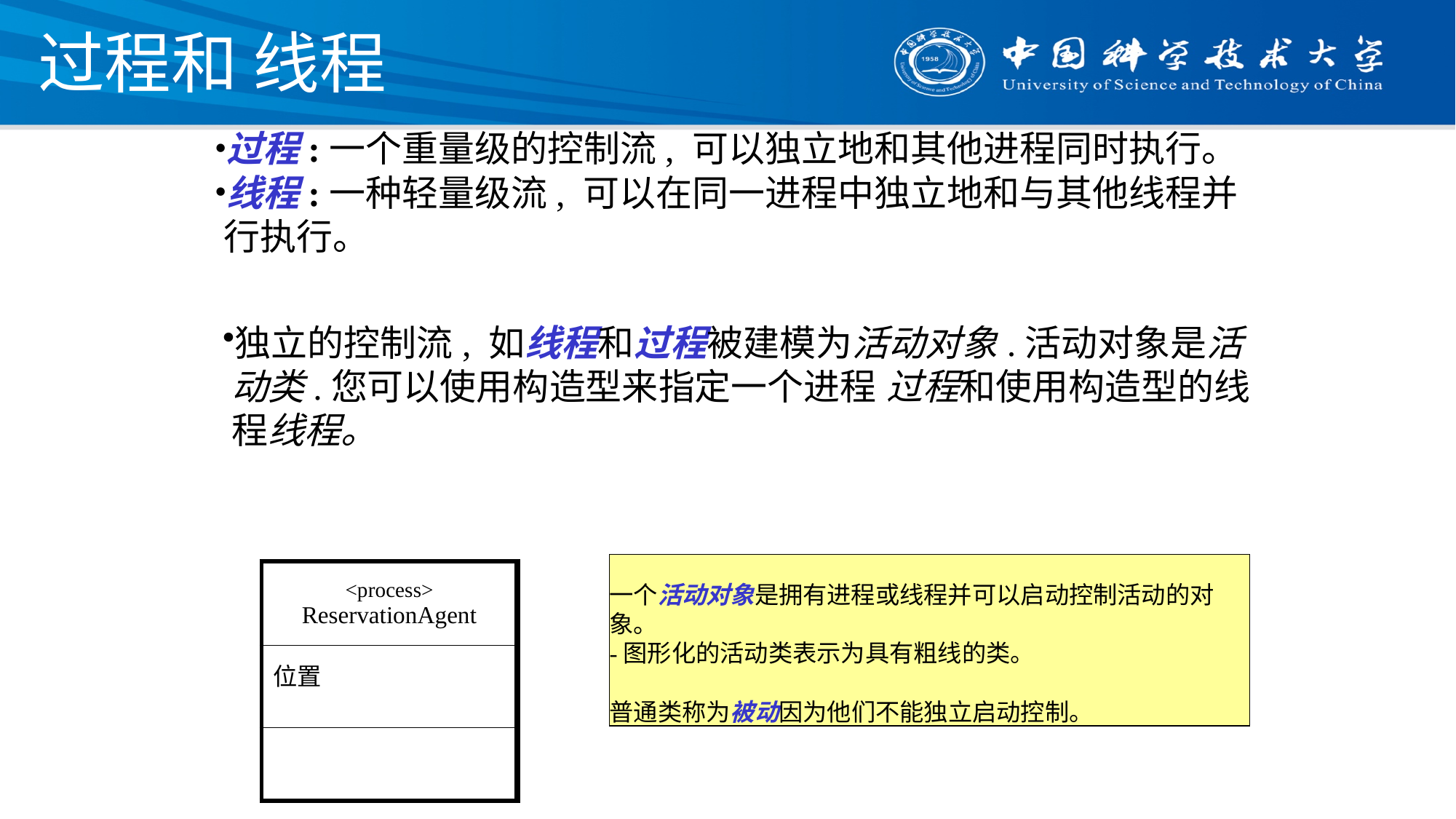

# 过程和 线程
过程:一个重量级的控制流, 可以独立地和其他进程同时执行。
线程:一种轻量级流, 可以在同一进程中独立地和与其他线程并行执行。

独立的控制流, 如线程和过程被建模为活动对象.活动对象是活动类.您可以使用构造型来指定一个进程	过程和使用构造型的线程线程。

一个活动对象是拥有进程或线程并可以启动控制活动的对象。
-图形化的活动类表示为具有粗线的类。

普通类称为被动因为他们不能独立启动控制。
| <process> ReservationAgent |
| --- |
| 位置 |
|  |